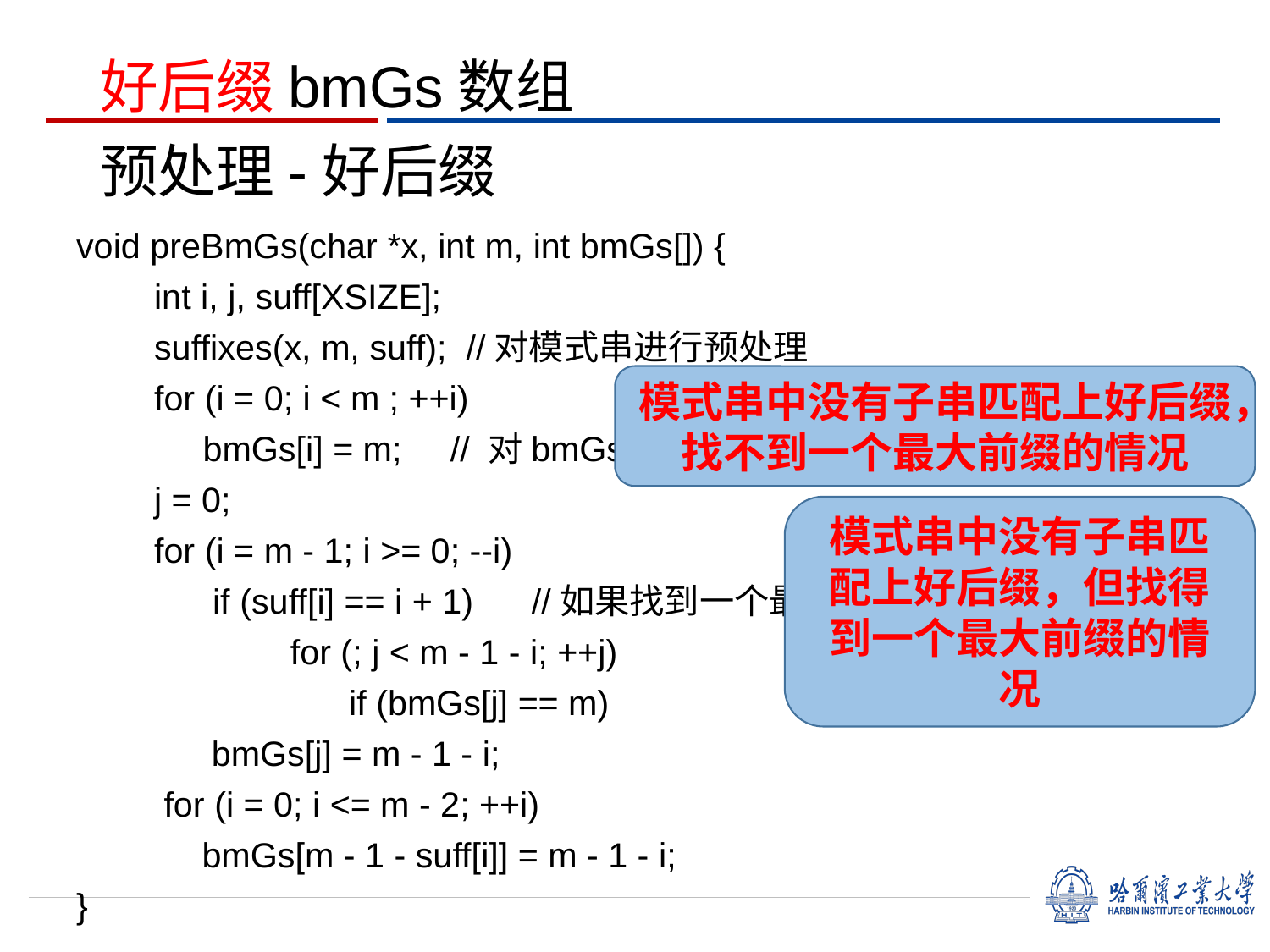

好后缀bmGs数组
# 预处理-好后缀
void preBmGs(char *x, int m, int bmGs[]) {
        int i, j, suff[XSIZE];
        suffixes(x, m, suff);  //对模式串进行预处理
        for (i = 0; i < m ; ++i)
             bmGs[i] = m;     // 对bmGs数组的初始化
        j = 0;
        for (i = m - 1; i >= 0; --i)
              if (suff[i] == i + 1)      //如果找到一个最大前缀
                      for (; j < m - 1 - i; ++j)
                            if (bmGs[j] == m)
			 bmGs[j] = m - 1 - i;
         for (i = 0; i <= m - 2; ++i)
 	bmGs[m - 1 - suff[i]] = m - 1 - i;
}
模式串中没有子串匹配上好后缀，找不到一个最大前缀的情况
模式串中没有子串匹配上好后缀，但找得到一个最大前缀的情况